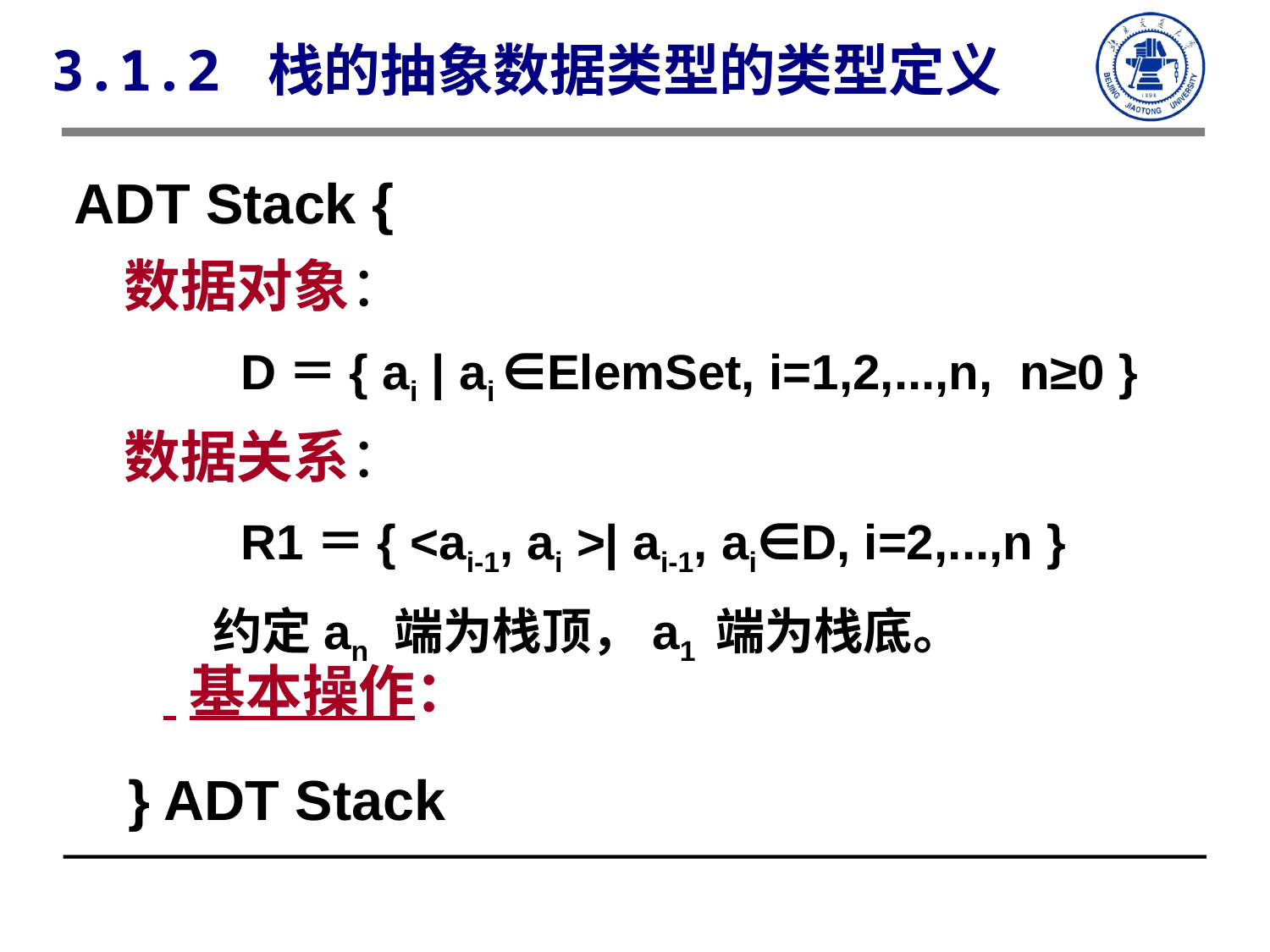

3.1.2 栈的抽象数据类型的类型定义
   ADT Stack {
       数据对象：
              D＝{ ai | ai ∈ElemSet, i=1,2,...,n,  n≥0 }
       数据关系：
              R1＝{ <ai-1, ai >| ai-1, ai∈D, i=2,...,n }
                约定an 端为栈顶，a1 端为栈底。
 基本操作：
 } ADT Stack